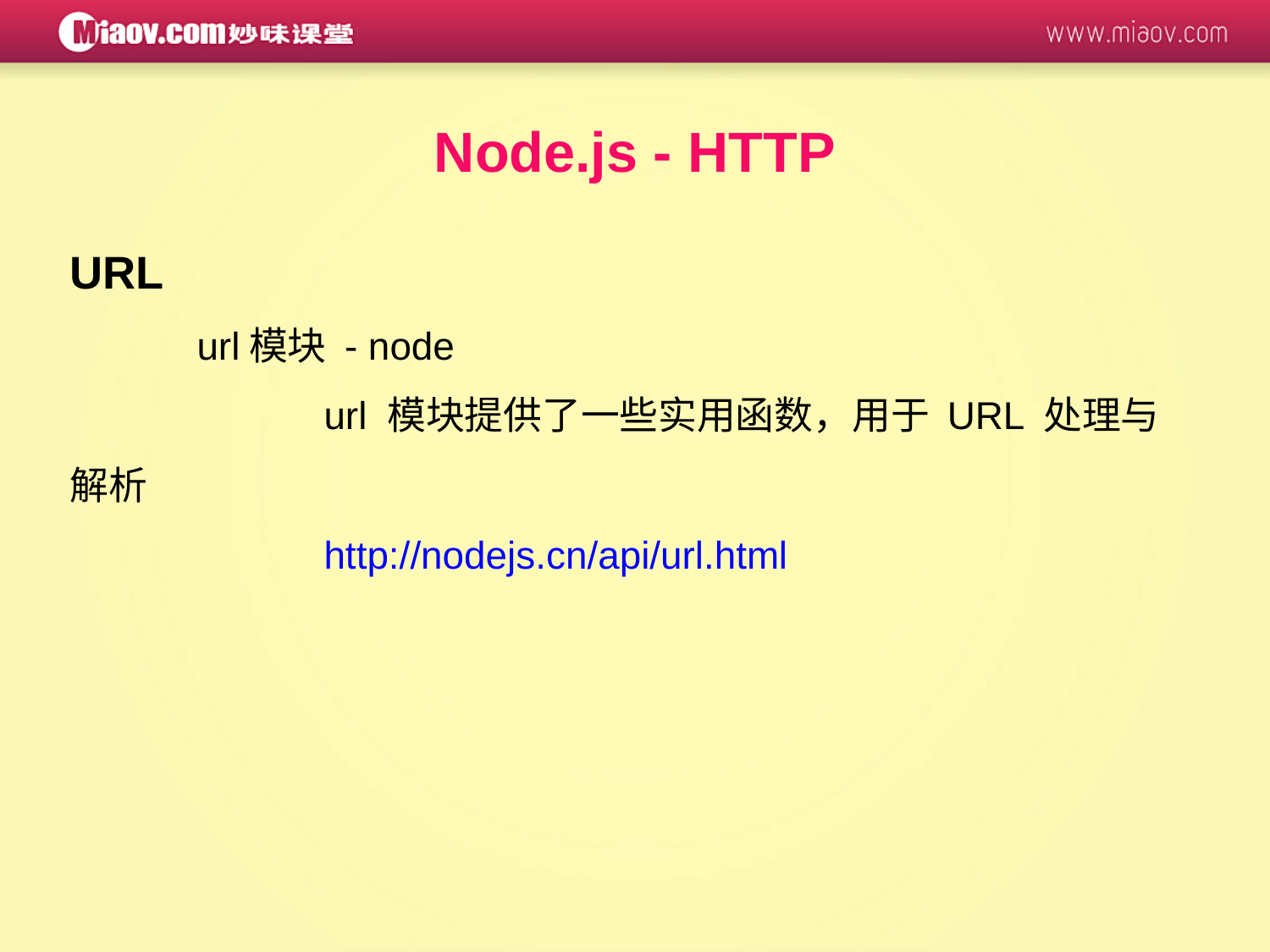

Node.js - HTTP
URL
	url模块 - node
		url 模块提供了一些实用函数，用于 URL 处理与解析
		http://nodejs.cn/api/url.html